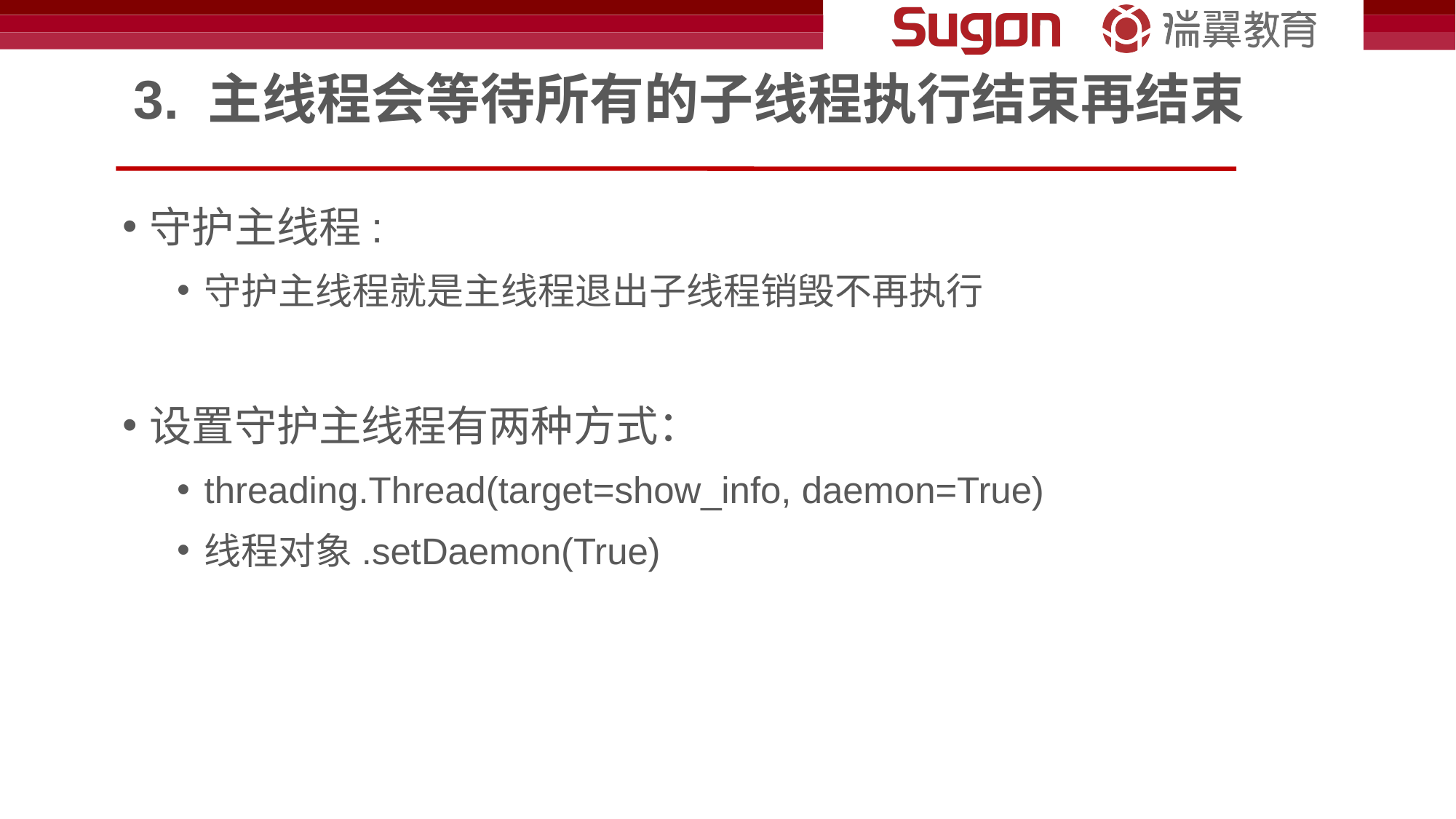

# 3. 主线程会等待所有的子线程执行结束再结束
守护主线程:
守护主线程就是主线程退出子线程销毁不再执行

设置守护主线程有两种方式：
threading.Thread(target=show_info, daemon=True)
线程对象.setDaemon(True)